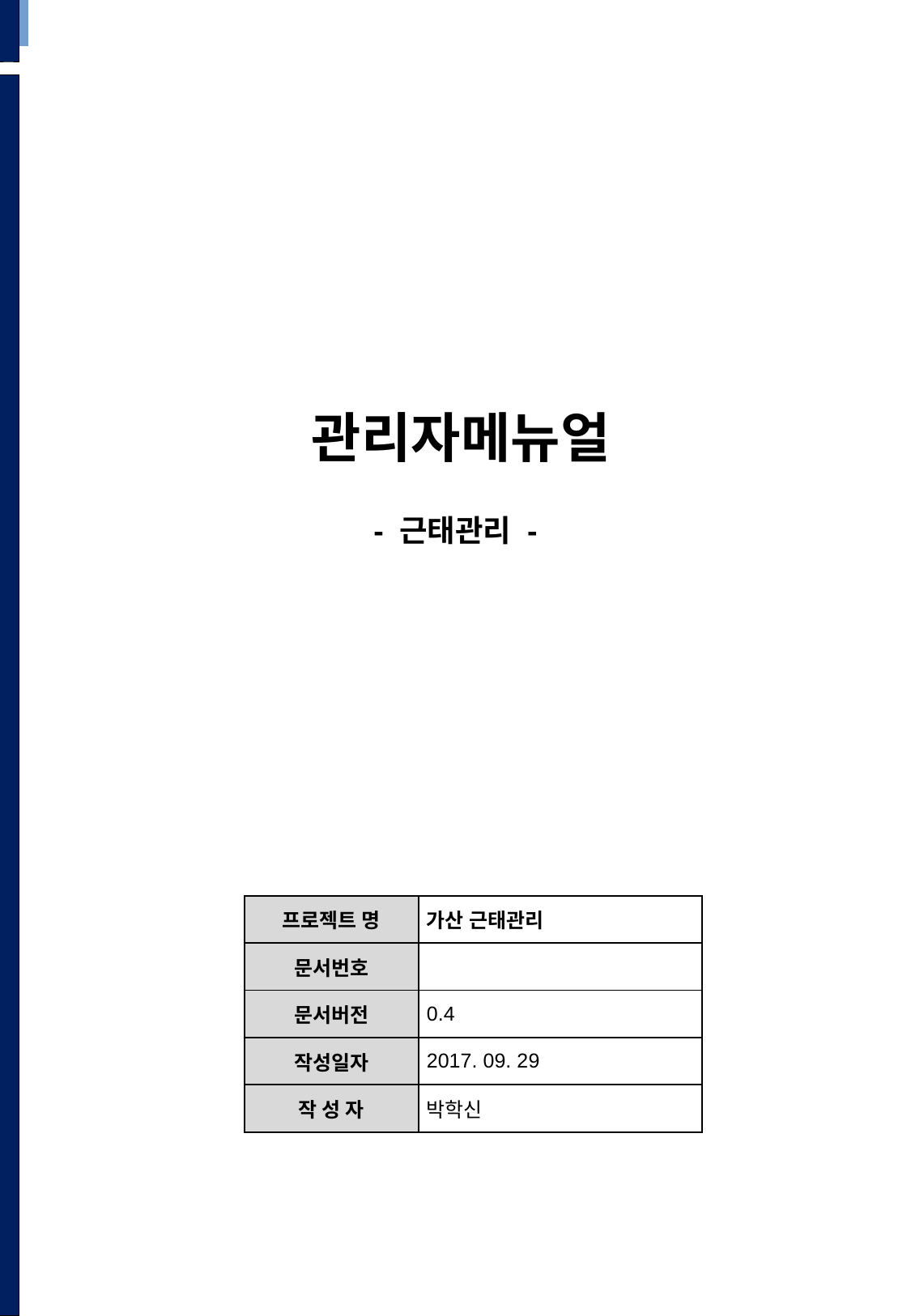

# 관리자메뉴얼
- 근태관리 -
| 프로젝트 명 | 가산 근태관리 |
| --- | --- |
| 문서번호 |  |
| 문서버전 | 0.4 |
| 작성일자 | 2017. 09. 29 |
| 작 성 자 | 박학신 |